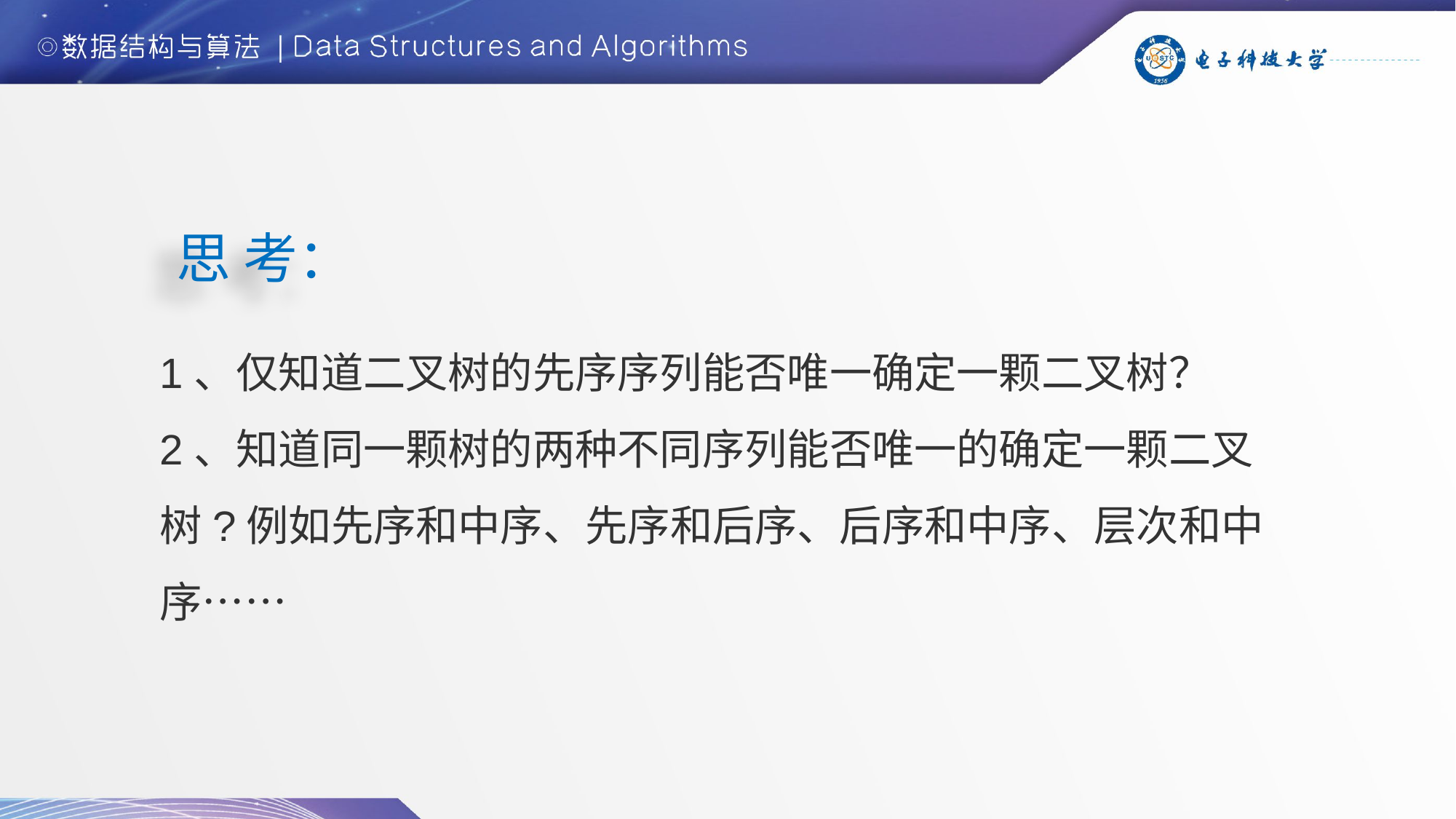

思 考：
1、仅知道二叉树的先序序列能否唯一确定一颗二叉树？
2、知道同一颗树的两种不同序列能否唯一的确定一颗二叉树?例如先序和中序、先序和后序、后序和中序、层次和中序……